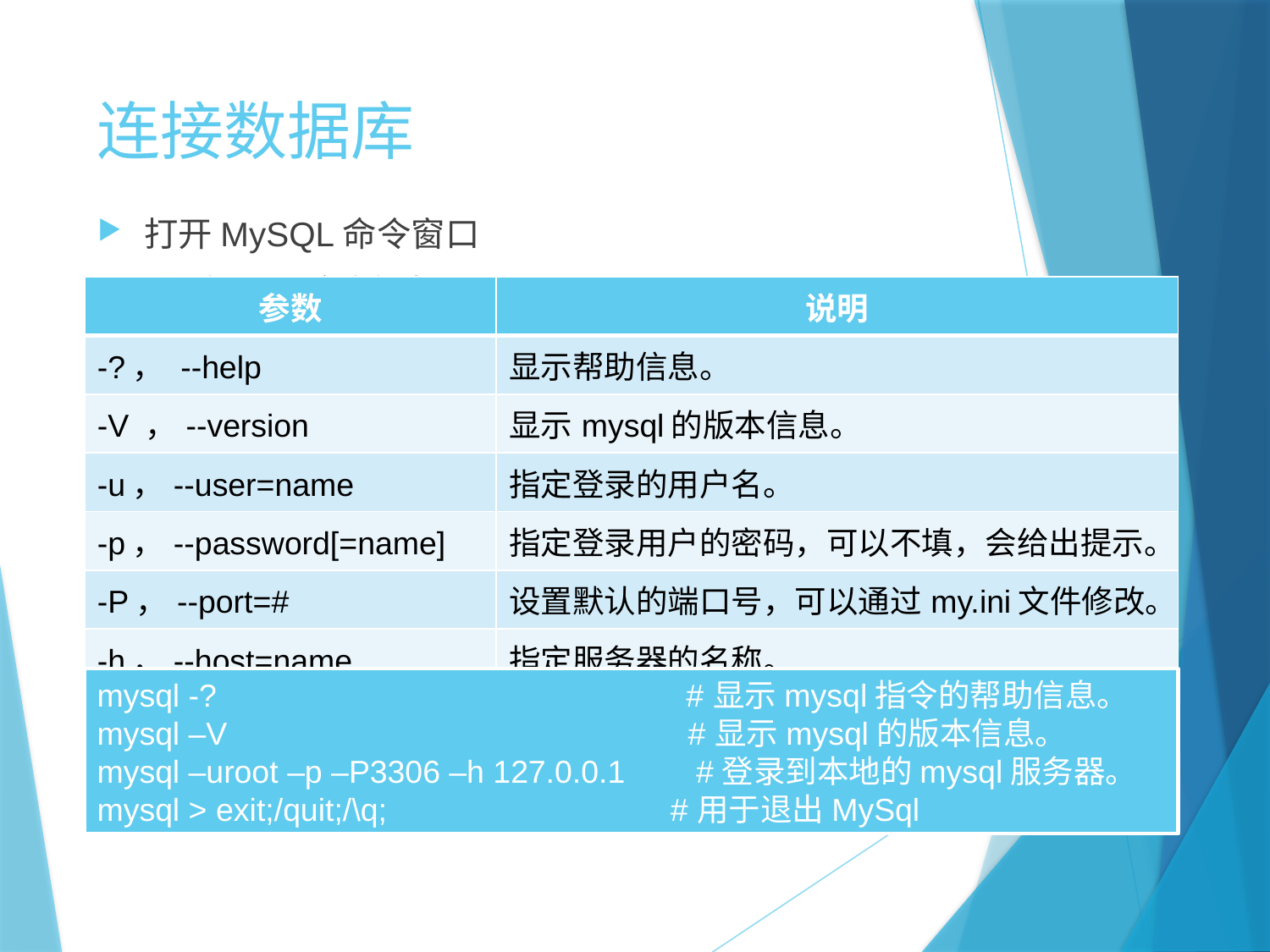

# 连接数据库
打开MySQL命令窗口
在DOS命令行窗口(cmd.exe)
在窗口中进入 安装目录\mysql\bin
可设置环境变量

连接数据库语句
mysql  -h 服务器主机地址  –u用户名  -p用户密码
mysql -h 127.0.0.1 -uroot -proot -P3306

退出
使用exit 或 quit 退出

| 参数 | 说明 |
| --- | --- |
| -?， --help | 显示帮助信息。 |
| -V ，--version | 显示mysql的版本信息。 |
| -u，--user=name | 指定登录的用户名。 |
| -p，--password[=name] | 指定登录用户的密码，可以不填，会给出提示。 |
| -P，--port=# | 设置默认的端口号，可以通过my.ini文件修改。 |
| -h，--host=name | 指定服务器的名称。 |
mysql -?                                                     #显示mysql指令的帮助信息。
mysql –V                                                    #显示mysql的版本信息。
mysql –uroot –p –P3306 –h 127.0.0.1        #登录到本地的mysql服务器。
mysql > exit;/quit;/\q;                                #用于退出MySql